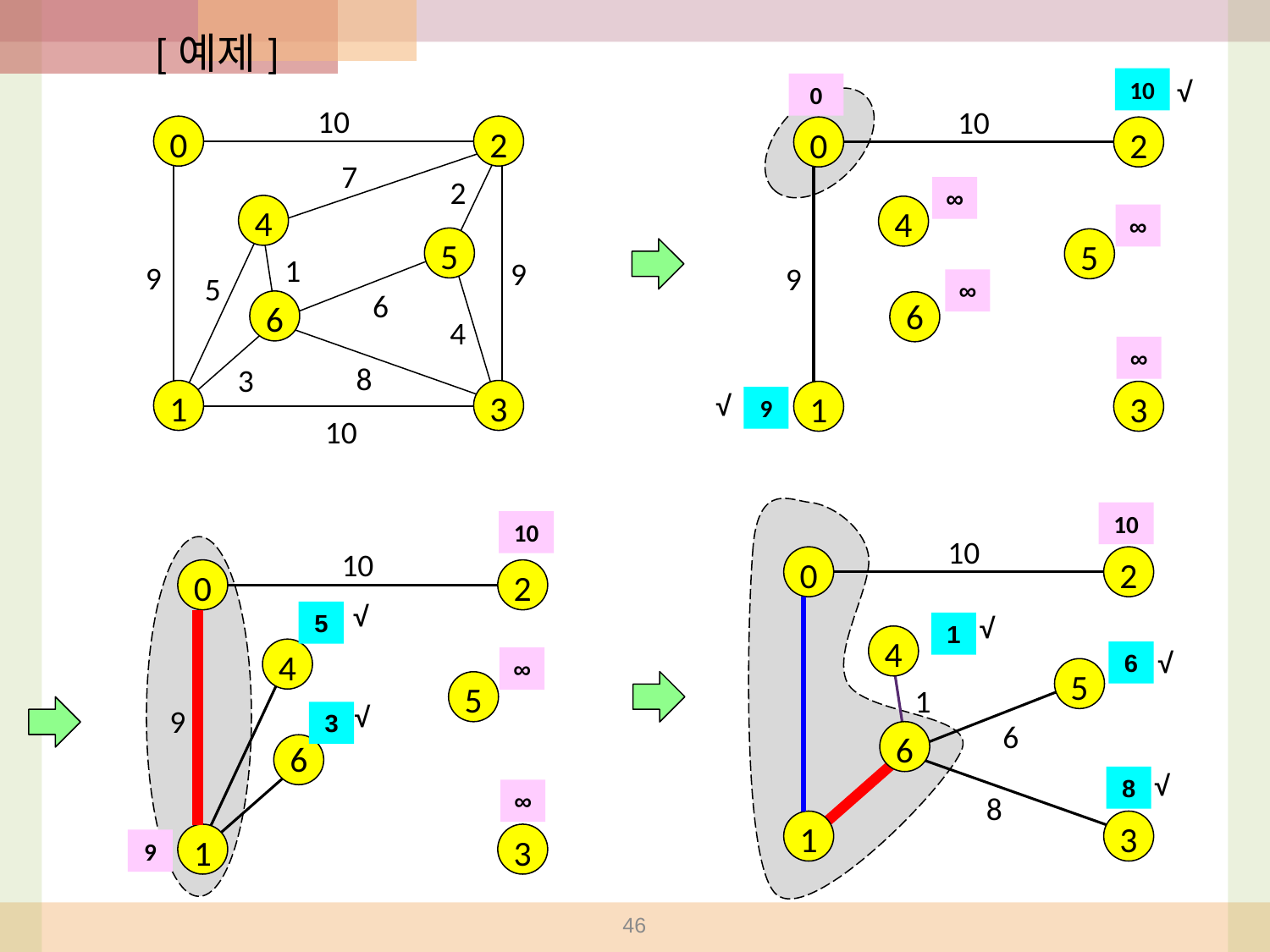

[예제]
√
10
0
10
10

0

2

0

2
7
2
∞

4

4
∞

5

5

1
9
9
9
5
∞
6
6

6

4
∞
8
3

1

3

1

3
√
9
10

10
10
10
10

0

2

0

2
√
5
√
1

4
√

4
6
∞

5

5
1
√
9

3
6

6
6

√
8
∞
8

1

3

1

3
9
46